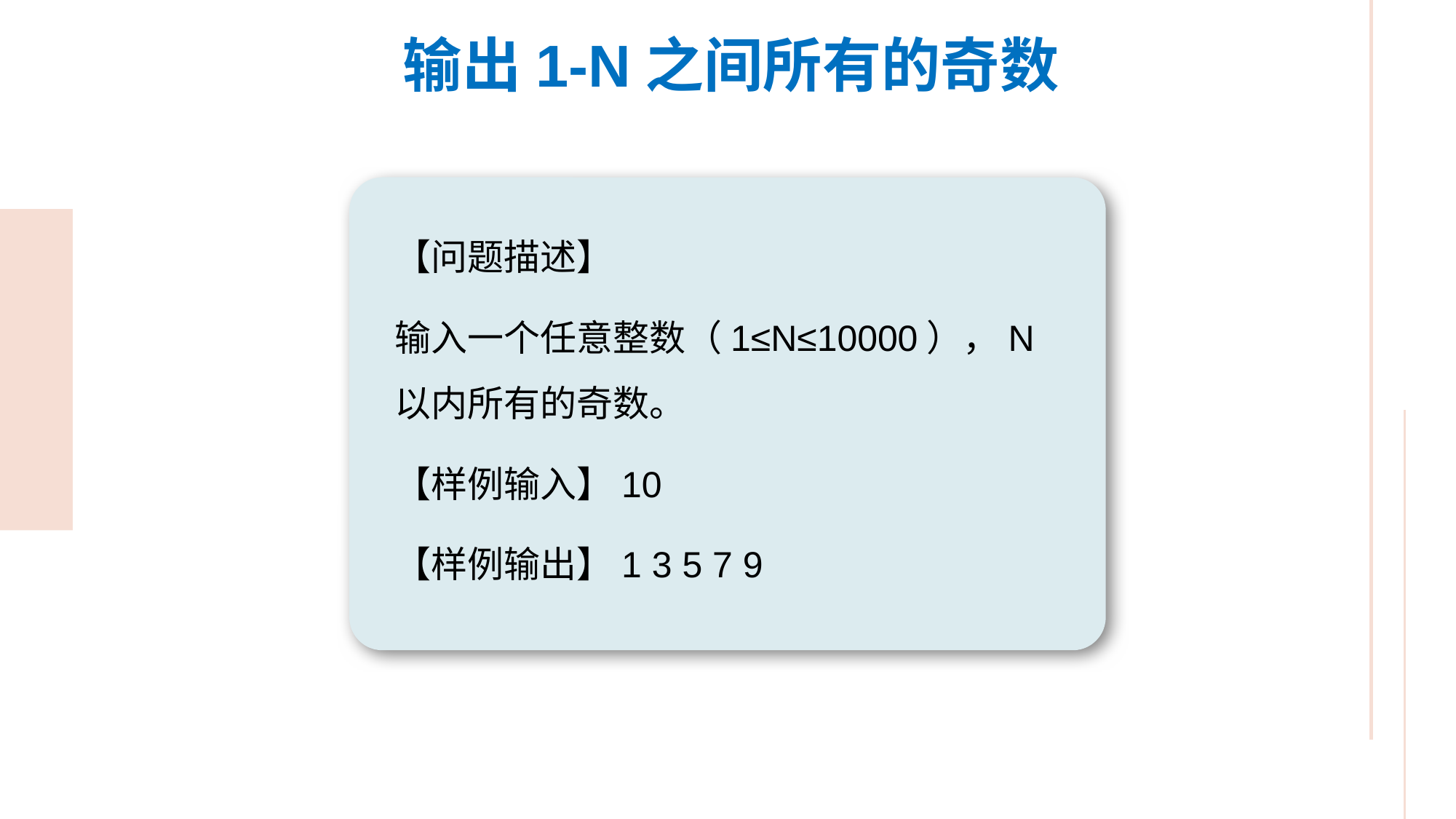

输出1-N之间所有的奇数

【问题描述】
输入一个任意整数（1≤N≤10000），N以内所有的奇数。
【样例输入】10
【样例输出】1 3 5 7 9